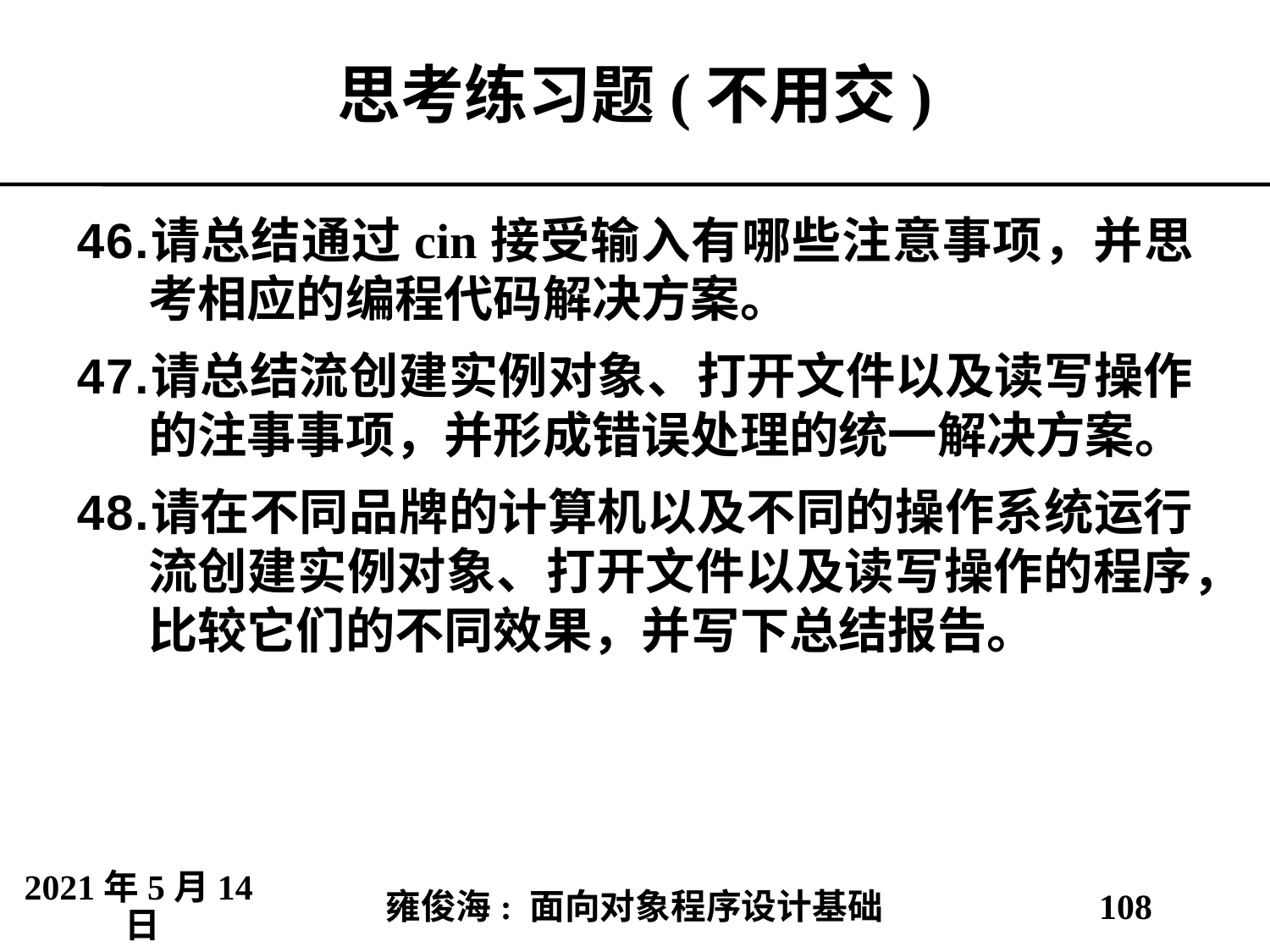

# 思考练习题(不用交)

请总结通过cin接受输入有哪些注意事项，并思考相应的编程代码解决方案。
请总结流创建实例对象、打开文件以及读写操作的注事事项，并形成错误处理的统一解决方案。
请在不同品牌的计算机以及不同的操作系统运行流创建实例对象、打开文件以及读写操作的程序，比较它们的不同效果，并写下总结报告。
2021年5月14日
雍俊海: 面向对象程序设计基础
108